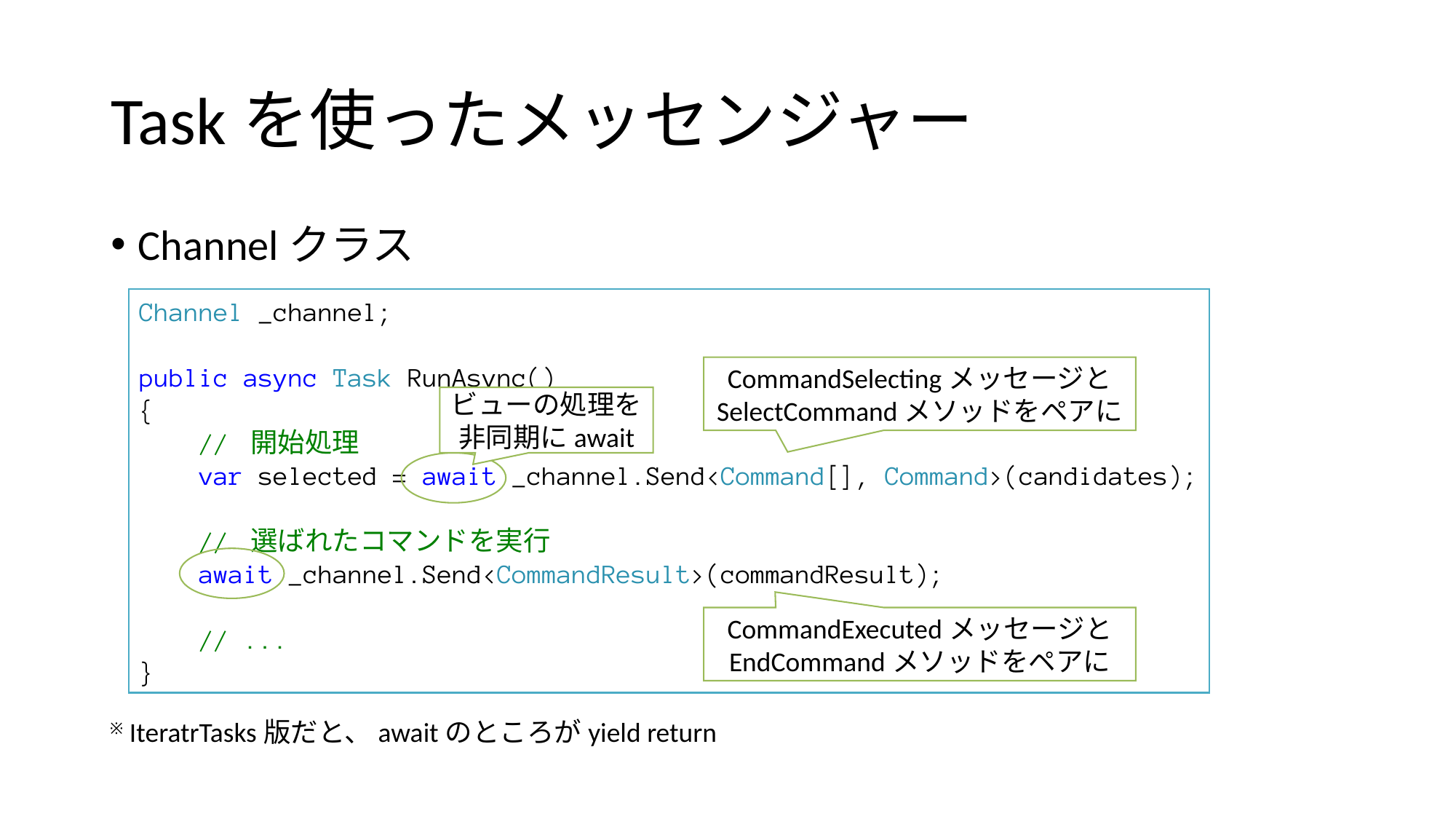

# Taskを使ったメッセンジャー
Channelクラス
Channel _channel;

public async Task RunAsync()
{
    // 開始処理
    var selected = await _channel.Send<Command[], Command>(candidates);

    // 選ばれたコマンドを実行
    await _channel.Send<CommandResult>(commandResult);

    // ...
}
CommandSelectingメッセージと
SelectCommandメソッドをペアに
ビューの処理を
非同期にawait

CommandExecutedメッセージと
EndCommandメソッドをペアに
※ IteratrTasks版だと、awaitのところがyield return